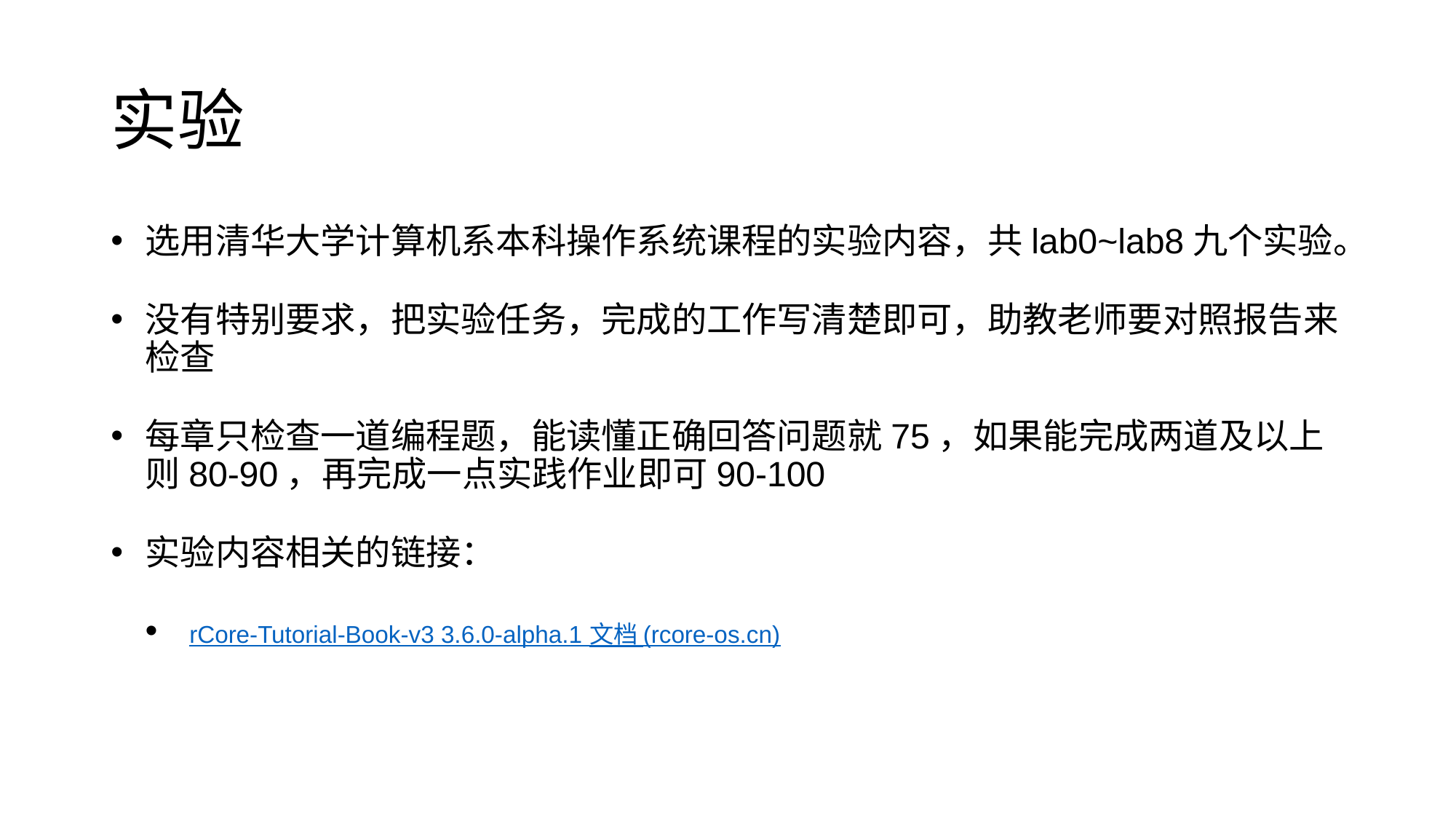

# 实验
选用清华大学计算机系本科操作系统课程的实验内容，共lab0~lab8九个实验。
没有特别要求，把实验任务，完成的工作写清楚即可，助教老师要对照报告来检查
每章只检查一道编程题，能读懂正确回答问题就75，如果能完成两道及以上则80-90，再完成一点实践作业即可90-100
实验内容相关的链接：
 rCore-Tutorial-Book-v3 3.6.0-alpha.1 文档 (rcore-os.cn)